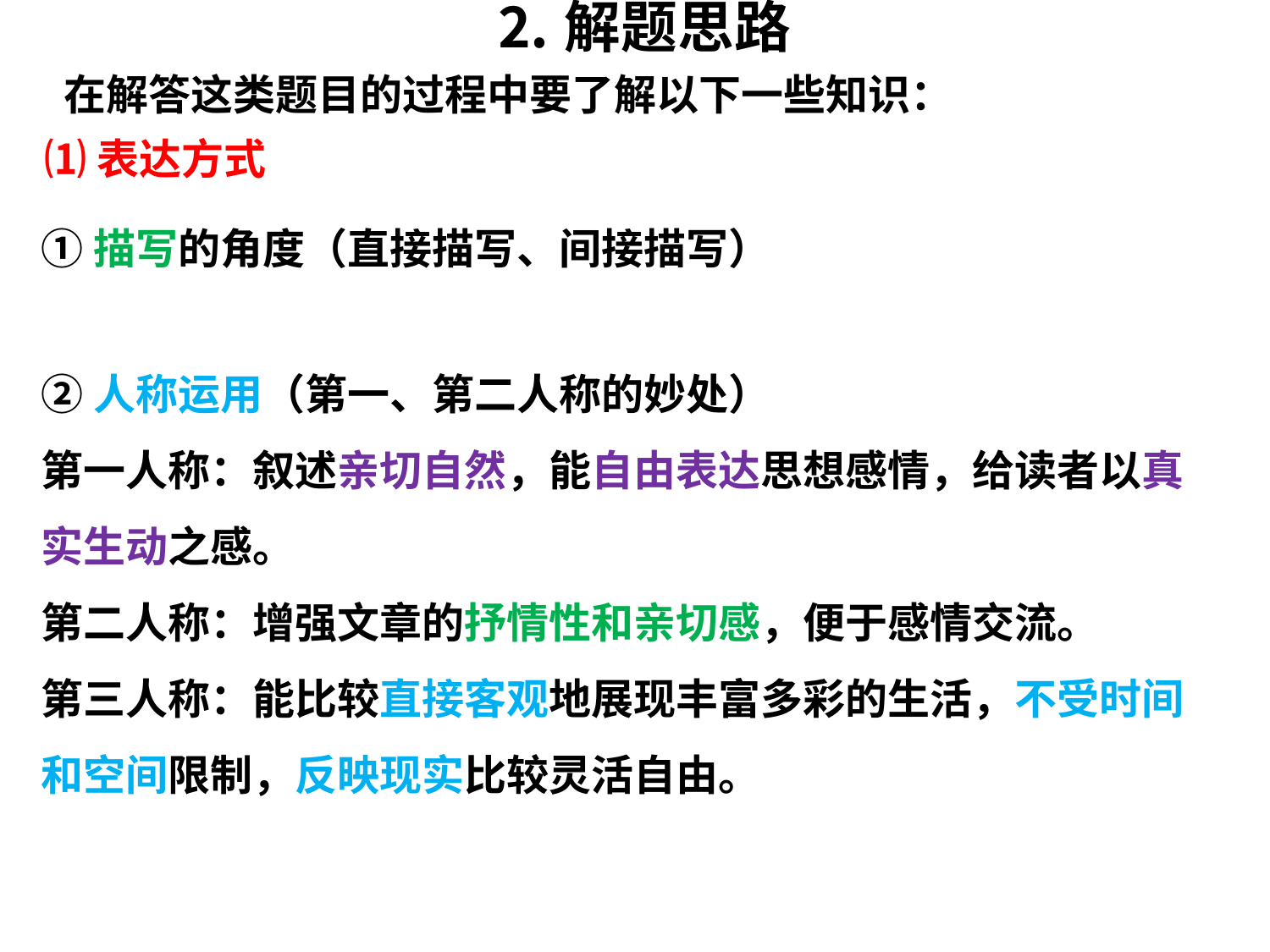

# ⒉解题思路
在解答这类题目的过程中要了解以下一些知识：
⑴表达方式
①描写的角度（直接描写、间接描写）
②人称运用（第一、第二人称的妙处）
第一人称：叙述亲切自然，能自由表达思想感情，给读者以真实生动之感。
第二人称：增强文章的抒情性和亲切感，便于感情交流。
第三人称：能比较直接客观地展现丰富多彩的生活，不受时间和空间限制，反映现实比较灵活自由。